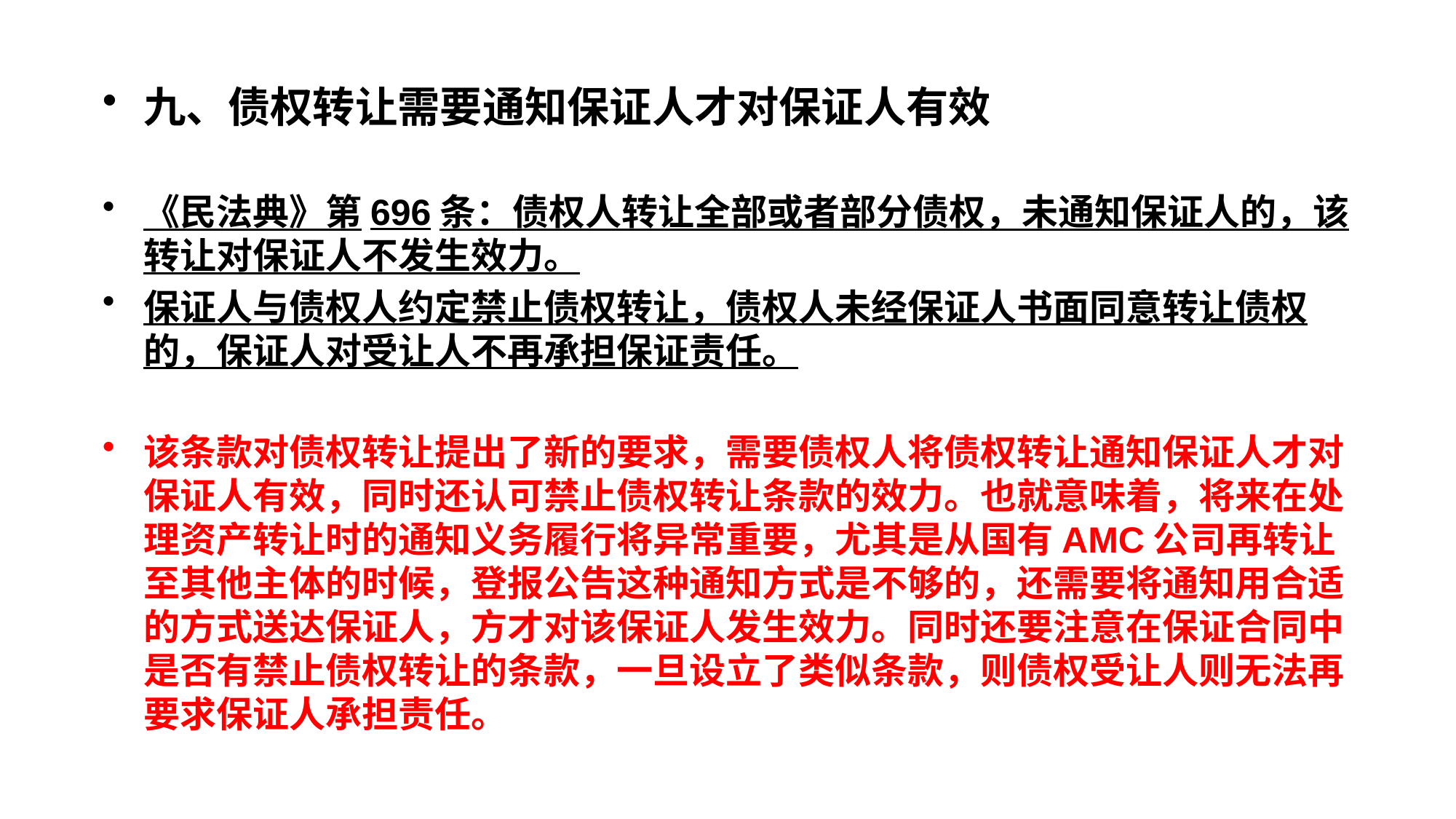

九、债权转让需要通知保证人才对保证人有效

《民法典》第696条：债权人转让全部或者部分债权，未通知保证人的，该转让对保证人不发生效力。
保证人与债权人约定禁止债权转让，债权人未经保证人书面同意转让债权的，保证人对受让人不再承担保证责任。

该条款对债权转让提出了新的要求，需要债权人将债权转让通知保证人才对保证人有效，同时还认可禁止债权转让条款的效力。也就意味着，将来在处理资产转让时的通知义务履行将异常重要，尤其是从国有AMC公司再转让至其他主体的时候，登报公告这种通知方式是不够的，还需要将通知用合适的方式送达保证人，方才对该保证人发生效力。同时还要注意在保证合同中是否有禁止债权转让的条款，一旦设立了类似条款，则债权受让人则无法再要求保证人承担责任。